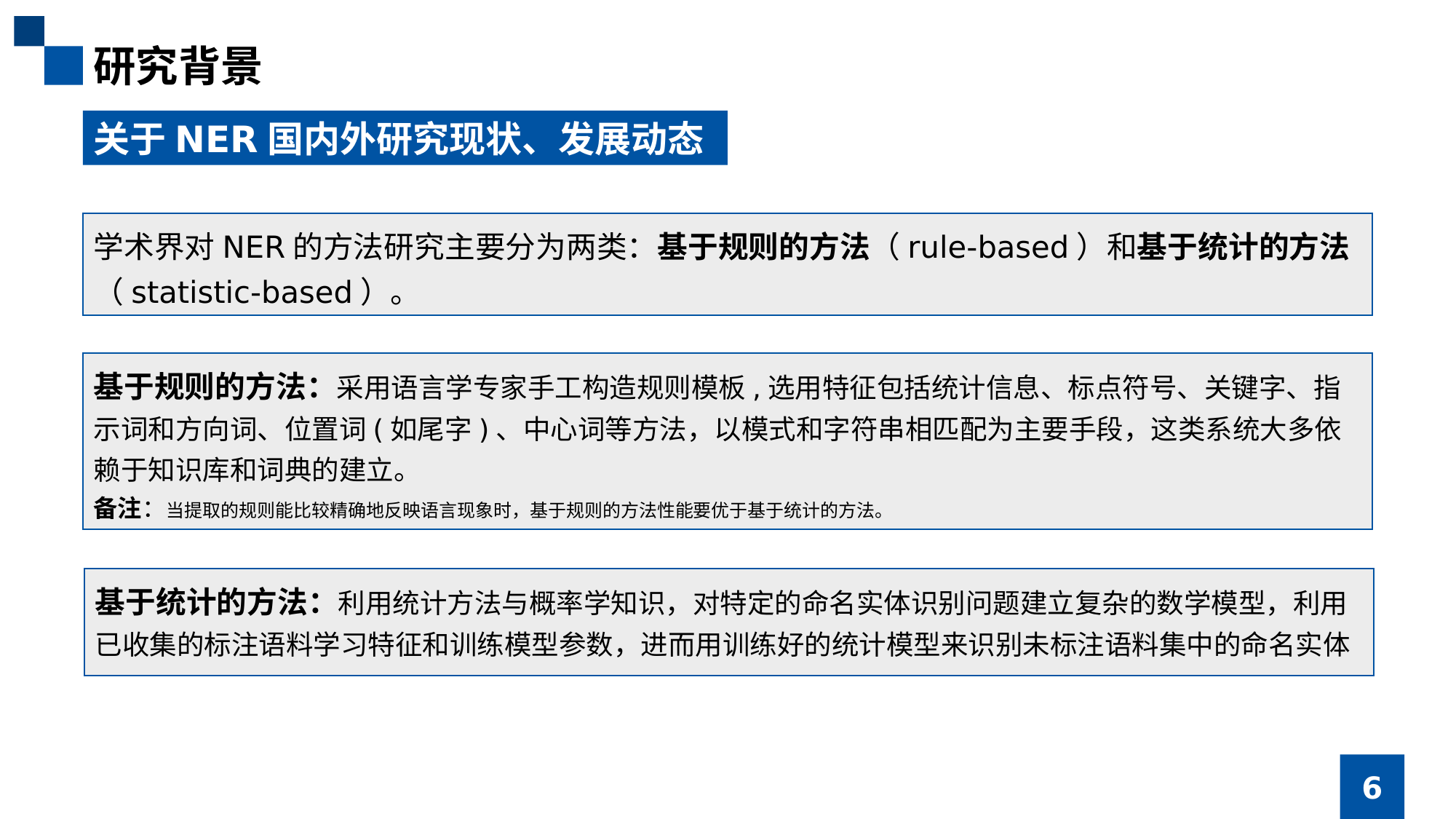

研究背景
关于NER国内外研究现状、发展动态
学术界对NER的方法研究主要分为两类：基于规则的方法（rule-based）和基于统计的方法（statistic-based）。

基于规则的方法：采用语言学专家手工构造规则模板,选用特征包括统计信息、标点符号、关键字、指示词和方向词、位置词(如尾字)、中心词等方法，以模式和字符串相匹配为主要手段，这类系统大多依赖于知识库和词典的建立。
备注：当提取的规则能比较精确地反映语言现象时，基于规则的方法性能要优于基于统计的方法。

基于统计的方法：利用统计方法与概率学知识，对特定的命名实体识别问题建立复杂的数学模型，利用已收集的标注语料学习特征和训练模型参数，进而用训练好的统计模型来识别未标注语料集中的命名实体
6